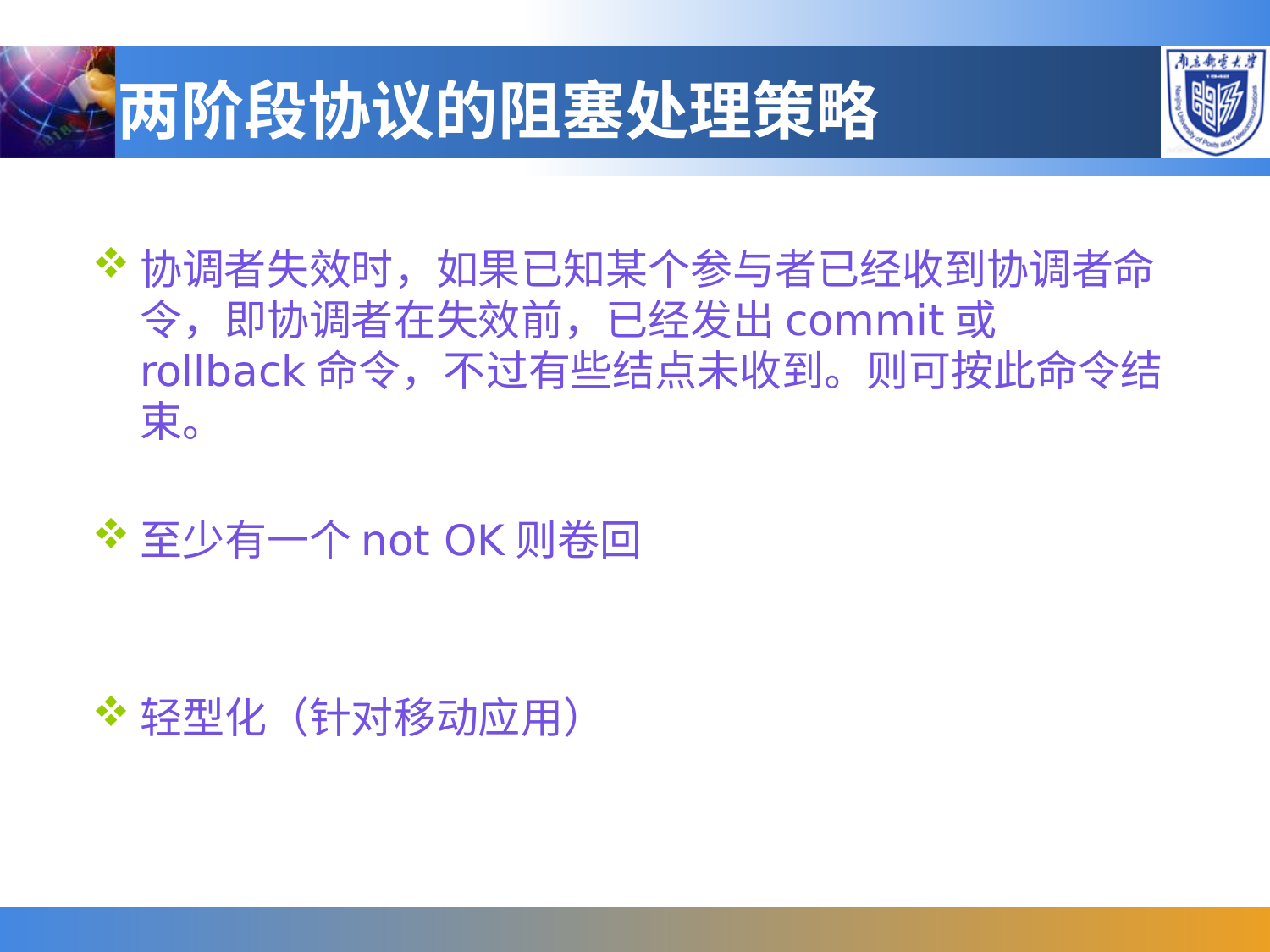

# 两阶段协议的阻塞处理策略

协调者失效时，如果已知某个参与者已经收到协调者命令，即协调者在失效前，已经发出commit或rollback命令，不过有些结点未收到。则可按此命令结束。

至少有一个not OK则卷回

轻型化（针对移动应用）